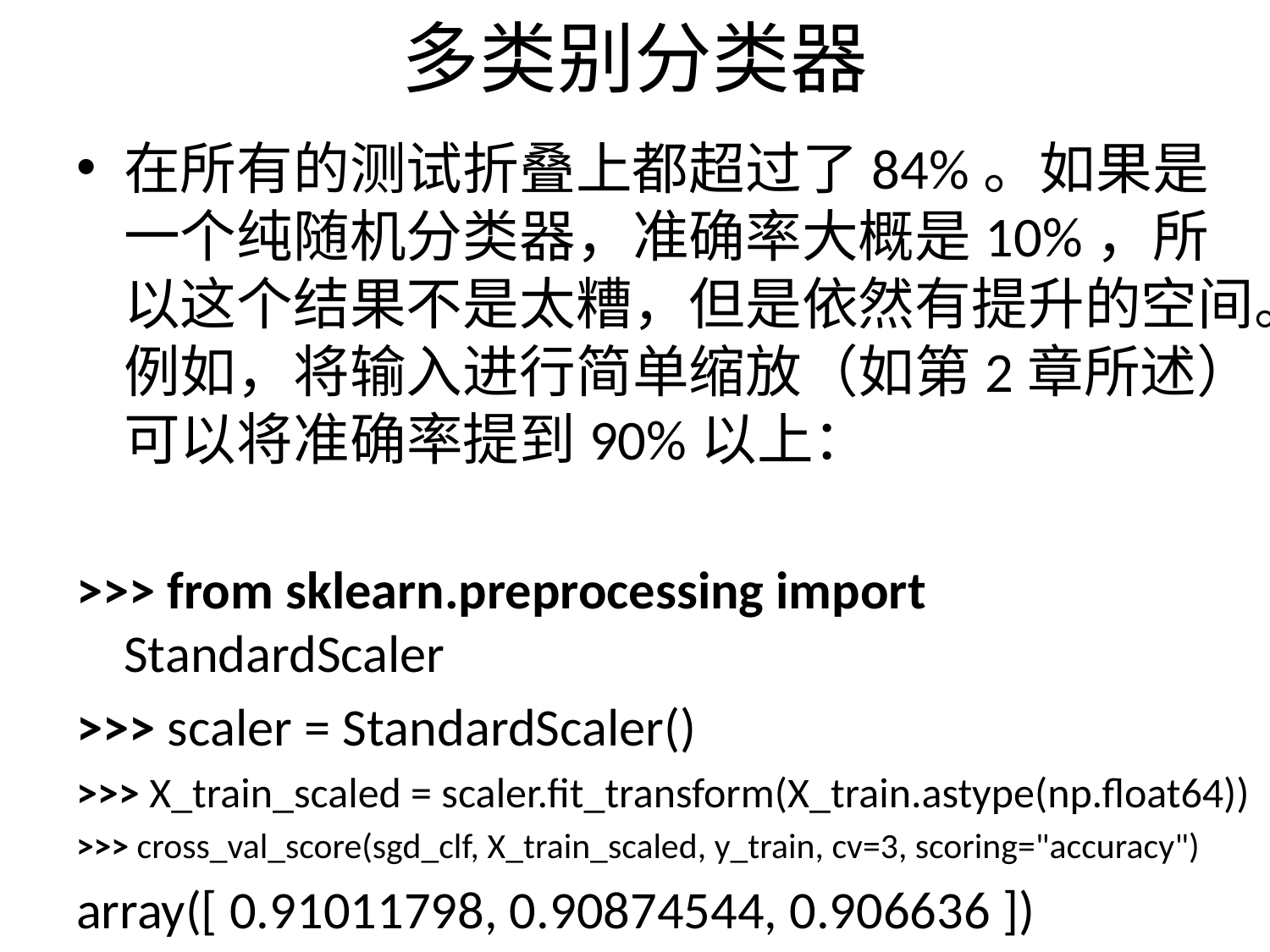

# 多类别分类器
在所有的测试折叠上都超过了84%。如果是一个纯随机分类器，准确率大概是10%，所以这个结果不是太糟，但是依然有提升的空间。例如，将输入进行简单缩放（如第2章所述）可以将准确率提到90%以上：

>>> from sklearn.preprocessing import StandardScaler
>>> scaler = StandardScaler()
>>> X_train_scaled = scaler.fit_transform(X_train.astype(np.float64))
>>> cross_val_score(sgd_clf, X_train_scaled, y_train, cv=3, scoring="accuracy")
array([ 0.91011798, 0.90874544, 0.906636 ])